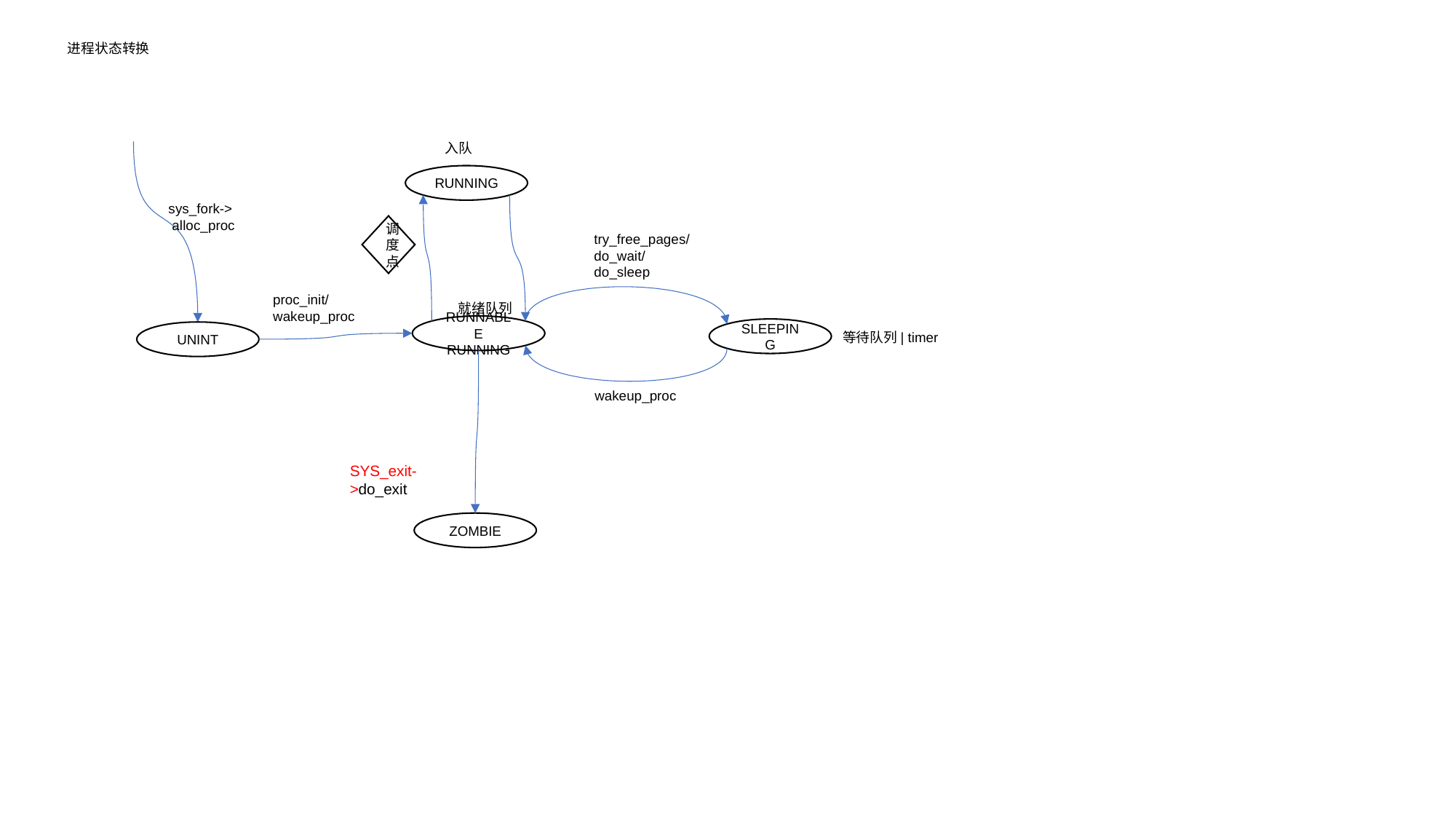

进程状态转换
入队
RUNNING
sys_fork->
 ﻿alloc_proc
调度点
try_free_pages/
do_wait/
do_sleep
proc_init/
wakeup_proc
就绪队列
RUNNABLE
RUNNING
SLEEPING
UNINT
等待队列| timer
wakeup_proc
SYS_exit->do_exit
ZOMBIE